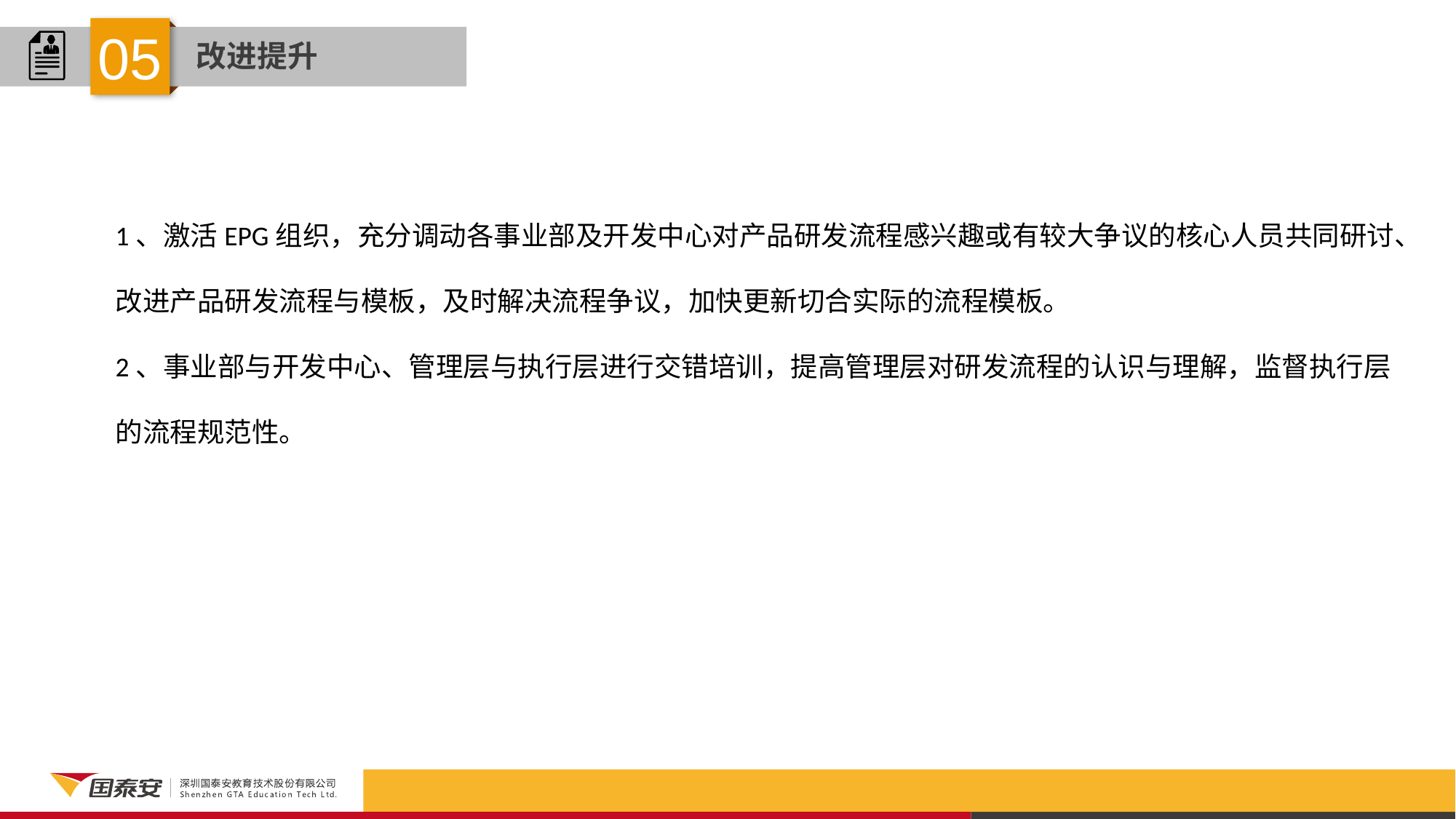

05

改进提升

1、激活EPG组织，充分调动各事业部及开发中心对产品研发流程感兴趣或有较大争议的核心人员共同研讨、改进产品研发流程与模板，及时解决流程争议，加快更新切合实际的流程模板。
2、事业部与开发中心、管理层与执行层进行交错培训，提高管理层对研发流程的认识与理解，监督执行层的流程规范性。